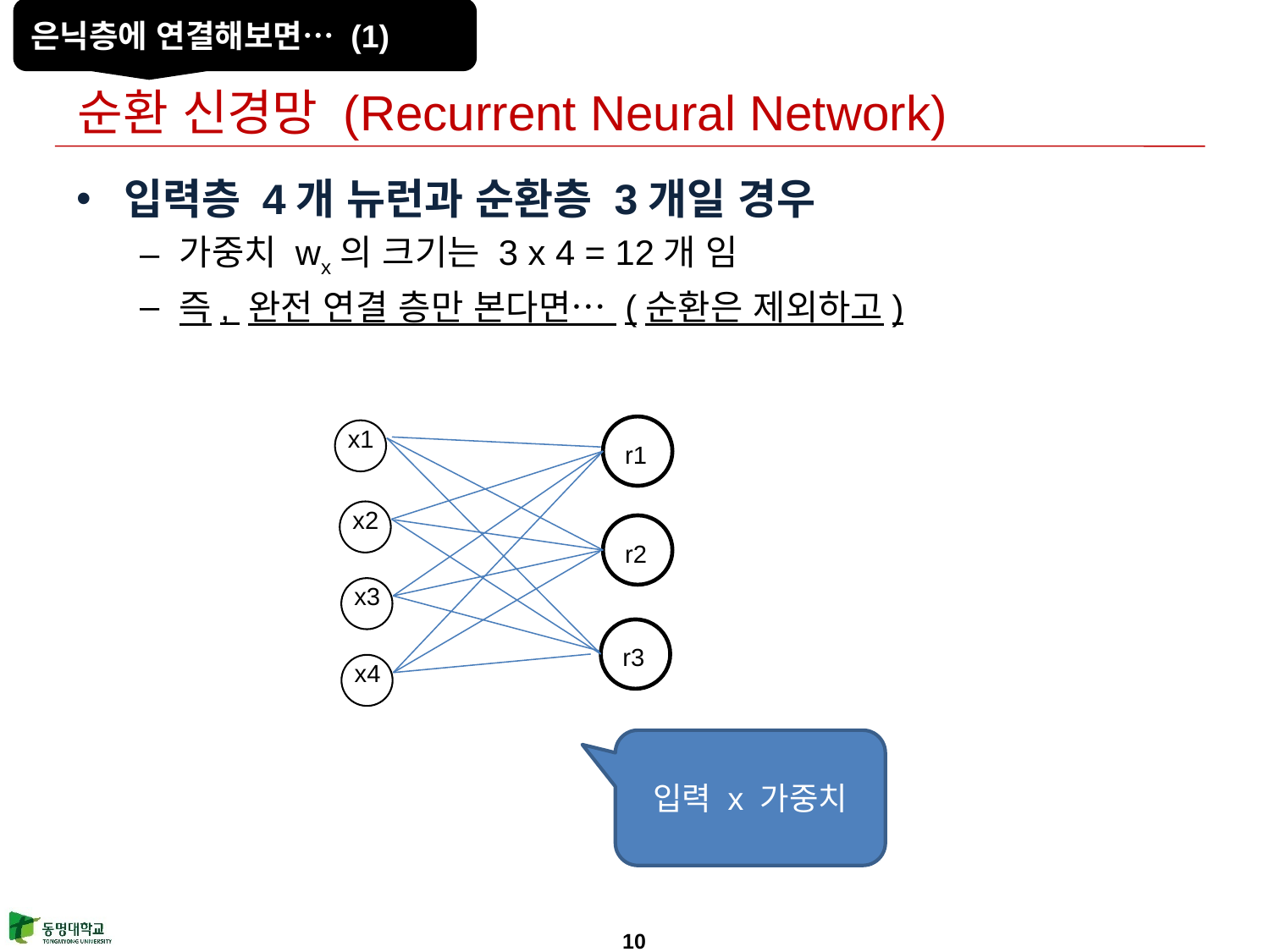

은닉층에 연결해보면… (1)
# 순환 신경망 (Recurrent Neural Network)
입력층 4개 뉴런과 순환층 3개일 경우
가중치 wx의 크기는 3 x 4 = 12개 임
즉, 완전 연결 층만 본다면… (순환은 제외하고)

r1
x1

x2

r2
x3

r3
x4

입력 x 가중치
10